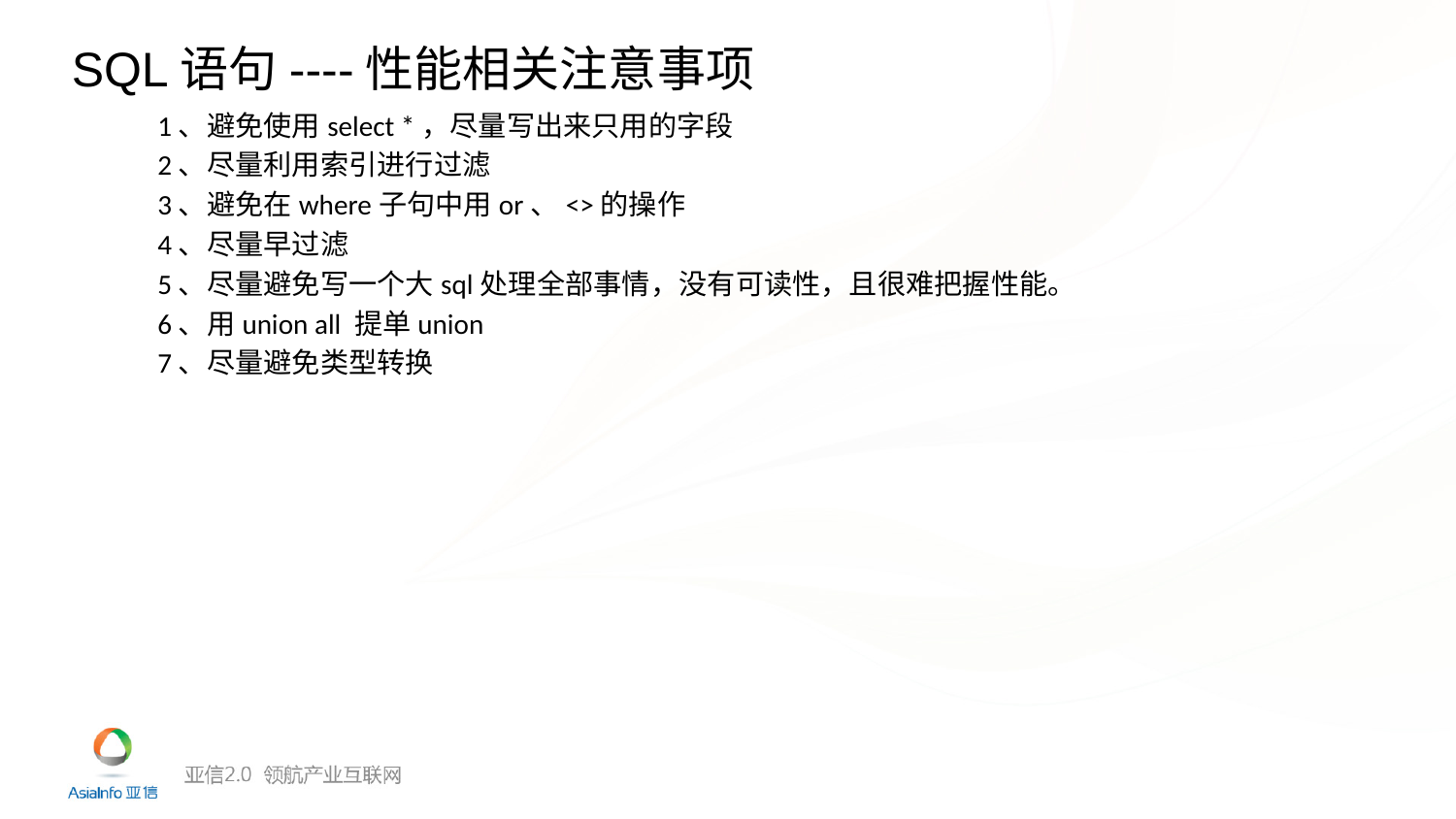

SQL语句----性能相关注意事项

1、避免使用select *，尽量写出来只用的字段
2、尽量利用索引进行过滤
3、避免在where子句中用or、<>的操作
4、尽量早过滤
5、尽量避免写一个大sql处理全部事情，没有可读性，且很难把握性能。
6、用union all 提单union
7、尽量避免类型转换